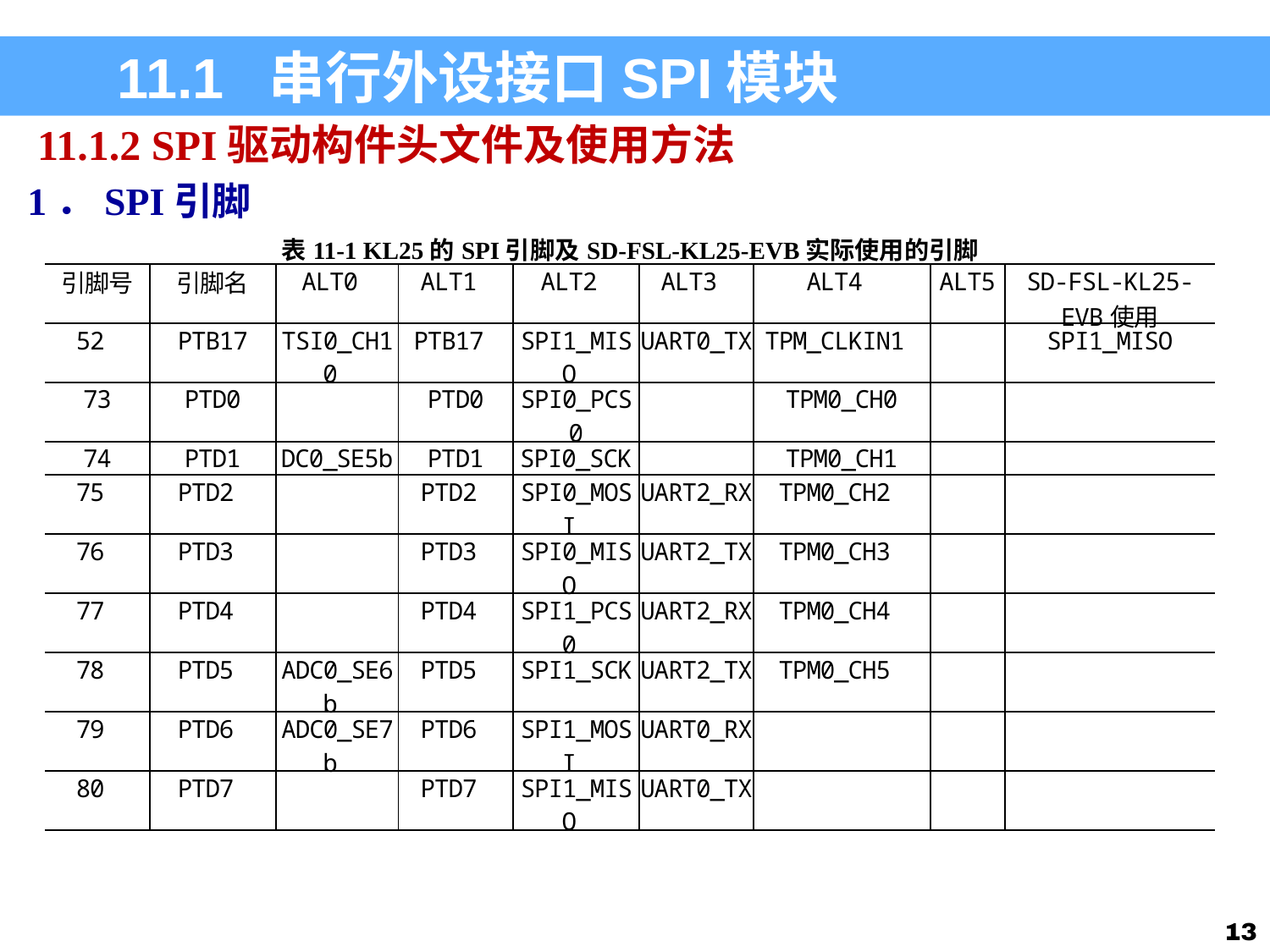

11.1  串行外设接口SPI模块
11.1.2 SPI驱动构件头文件及使用方法
1．SPI引脚
| 表11-1 KL25的SPI引脚及SD-FSL-KL25-EVB实际使用的引脚 |  |  |  |  |  |  |  |  |
| --- | --- | --- | --- | --- | --- | --- | --- | --- |
| 引脚号 | 引脚名 | ALT0 | ALT1 | ALT2 | ALT3 | ALT4 | ALT5 | SD-FSL-KL25-EVB使用 |
| 52 | PTB17 | TSI0\_CH10 | PTB17 | SPI1\_MISO | UART0\_TX | TPM\_CLKIN1 |  | SPI1\_MISO |
| 73 | PTD0 |  | PTD0 | SPI0\_PCS0 |  | TPM0\_CH0 |  |  |
| 74 | PTD1 | DC0\_SE5b | PTD1 | SPI0\_SCK |  | TPM0\_CH1 |  |  |
| 75 | PTD2 |  | PTD2 | SPI0\_MOSI | UART2\_RX | TPM0\_CH2 |  |  |
| 76 | PTD3 |  | PTD3 | SPI0\_MISO | UART2\_TX | TPM0\_CH3 |  |  |
| 77 | PTD4 |  | PTD4 | SPI1\_PCS0 | UART2\_RX | TPM0\_CH4 |  |  |
| 78 | PTD5 | ADC0\_SE6b | PTD5 | SPI1\_SCK | UART2\_TX | TPM0\_CH5 |  |  |
| 79 | PTD6 | ADC0\_SE7b | PTD6 | SPI1\_MOSI | UART0\_RX |  |  |  |
| 80 | PTD7 |  | PTD7 | SPI1\_MISO | UART0\_TX |  |  |  |
13